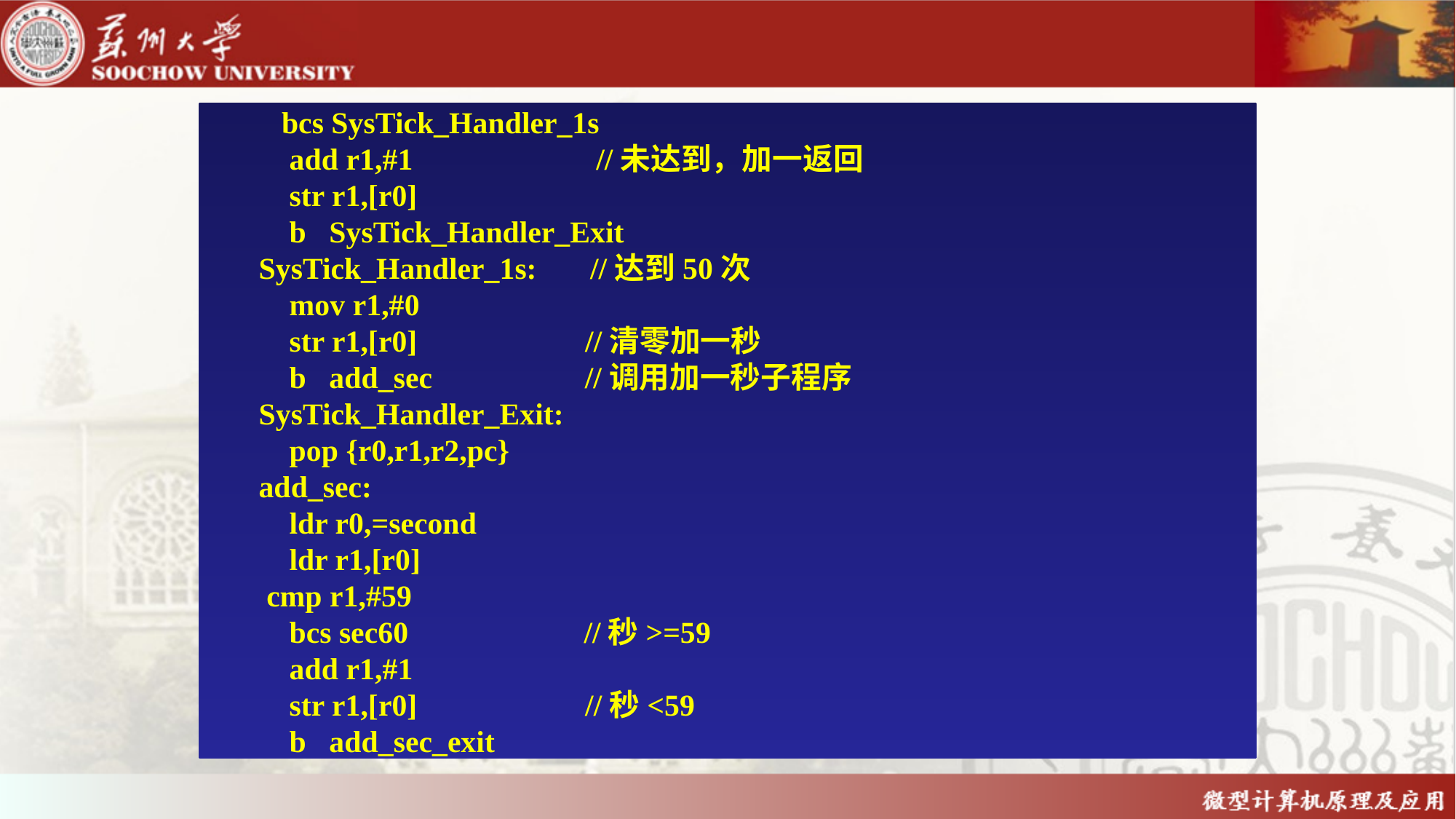

bcs SysTick_Handler_1s
    add r1,#1                        //未达到，加一返回
    str r1,[r0]
    b   SysTick_Handler_Exit
SysTick_Handler_1s:       //达到50次
    mov r1,#0
    str r1,[r0]                      //清零加一秒
    b   add_sec                    //调用加一秒子程序
SysTick_Handler_Exit:
    pop {r0,r1,r2,pc}
add_sec:
    ldr r0,=second
    ldr r1,[r0]
 cmp r1,#59
    bcs sec60                       //秒>=59
    add r1,#1
    str r1,[r0]                      //秒<59
    b   add_sec_exit